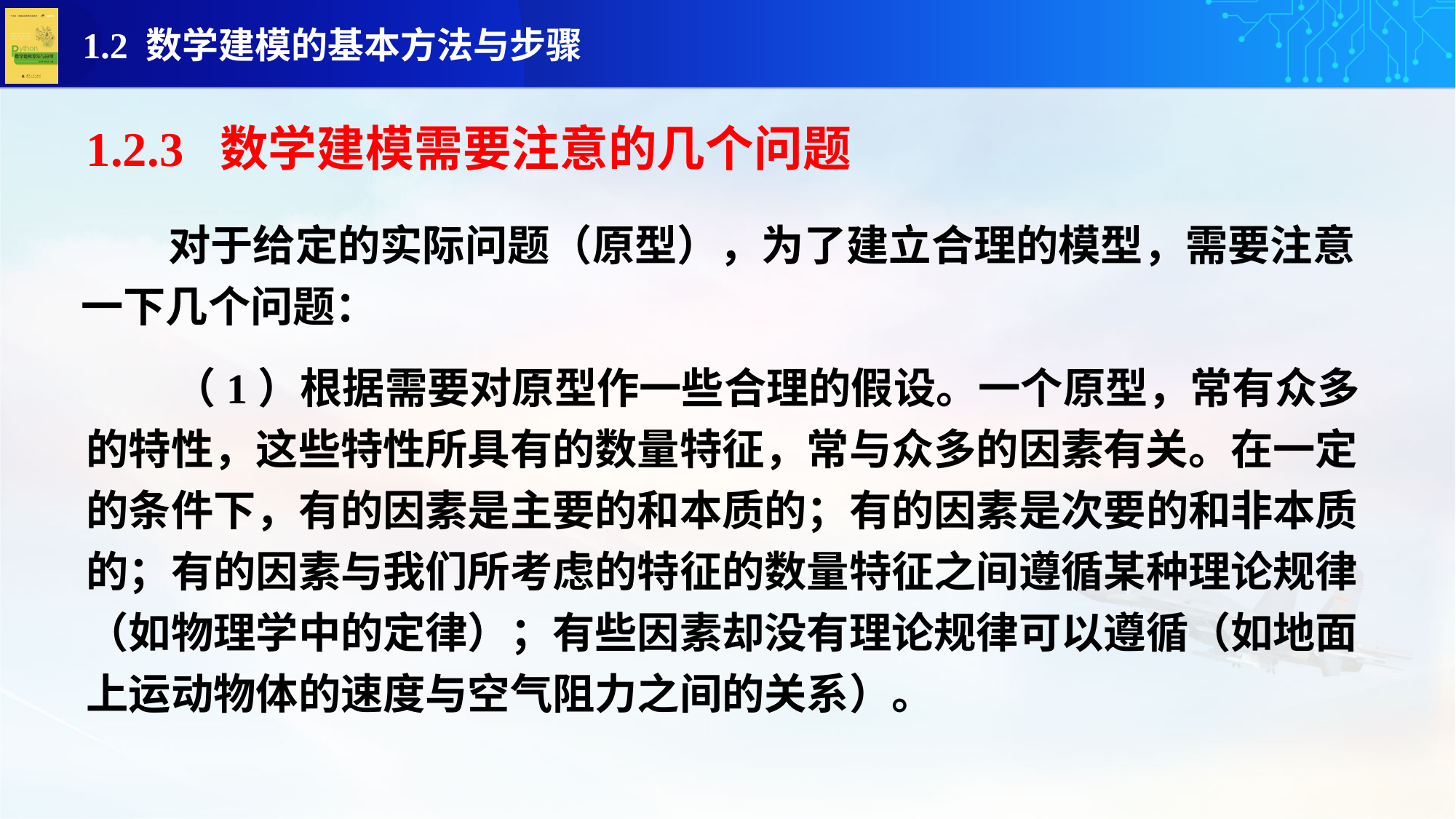

1.2.3  数学建模需要注意的几个问题
        对于给定的实际问题（原型），为了建立合理的模型，需要注意一下几个问题：

        （1）根据需要对原型作一些合理的假设。一个原型，常有众多的特性，这些特性所具有的数量特征，常与众多的因素有关。在一定的条件下，有的因素是主要的和本质的；有的因素是次要的和非本质的；有的因素与我们所考虑的特征的数量特征之间遵循某种理论规律（如物理学中的定律）；有些因素却没有理论规律可以遵循（如地面上运动物体的速度与空气阻力之间的关系）。